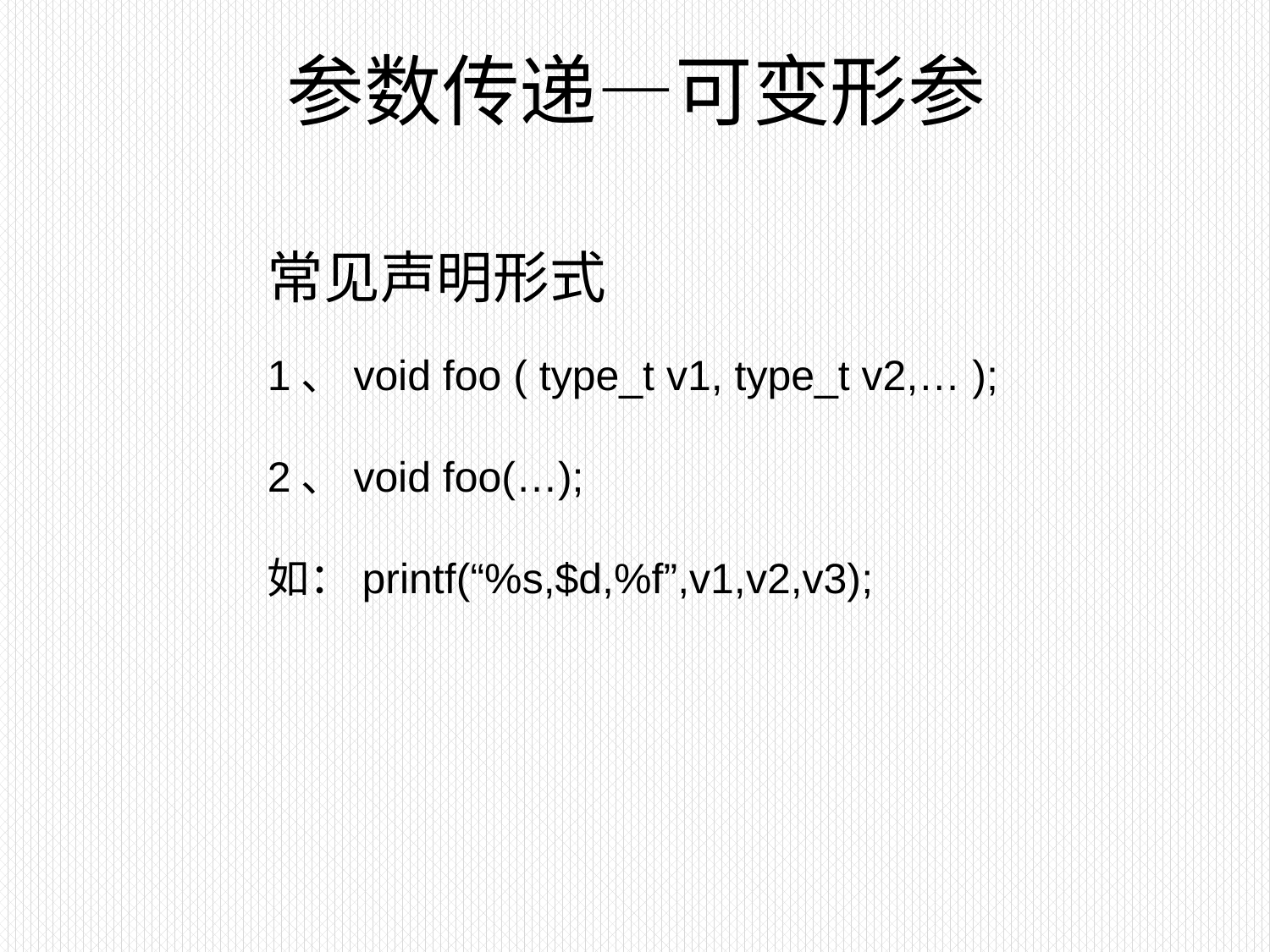

# 参数传递—可变形参
常见声明形式

1、void foo ( type_t v1, type_t v2,… );

2、void foo(…);

如：printf(“%s,$d,%f”,v1,v2,v3);